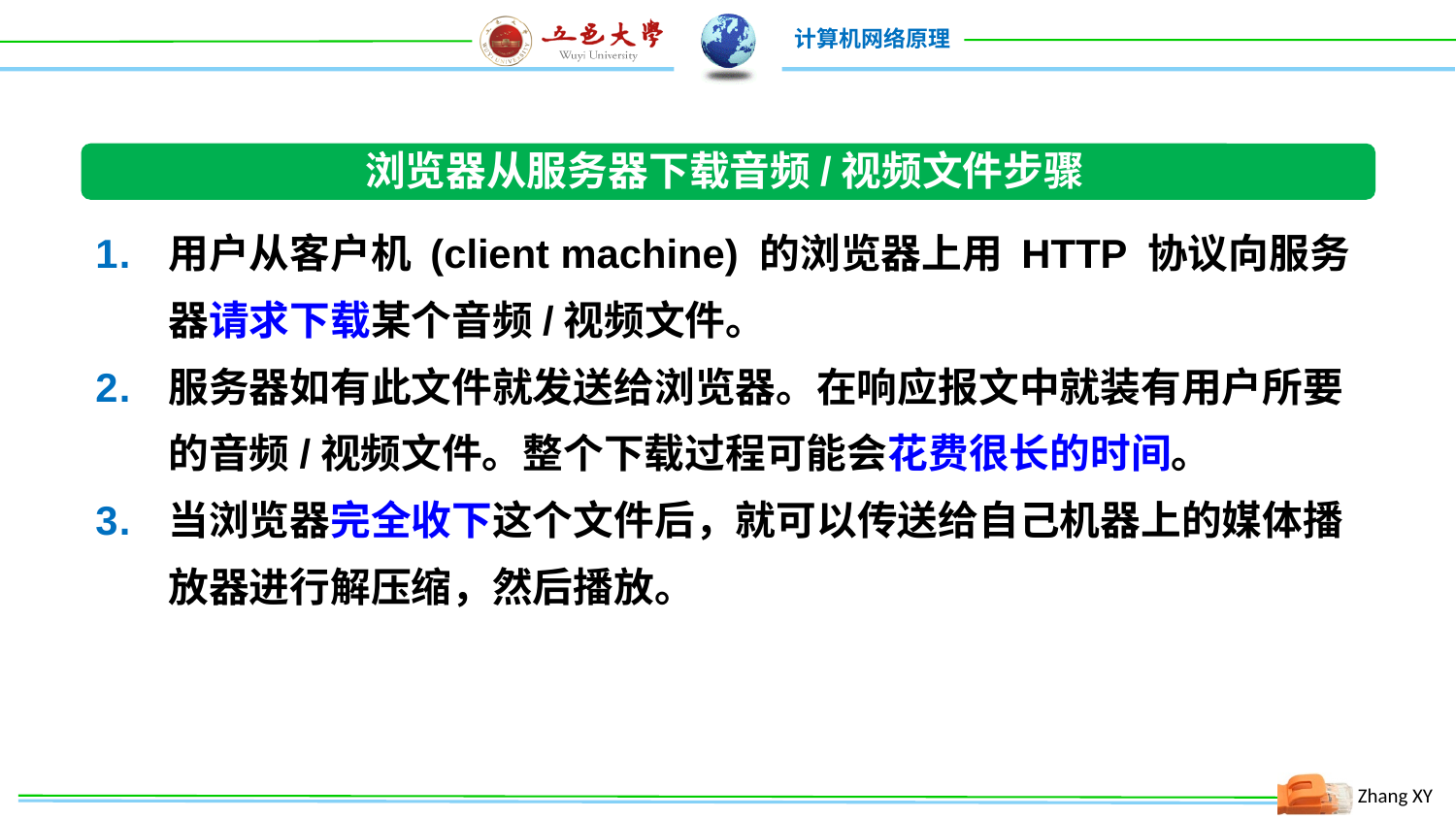

浏览器从服务器下载音频/视频文件步骤

用户从客户机 (client machine) 的浏览器上用 HTTP 协议向服务器请求下载某个音频/视频文件。
服务器如有此文件就发送给浏览器。在响应报文中就装有用户所要的音频/视频文件。整个下载过程可能会花费很长的时间。
当浏览器完全收下这个文件后，就可以传送给自己机器上的媒体播放器进行解压缩，然后播放。